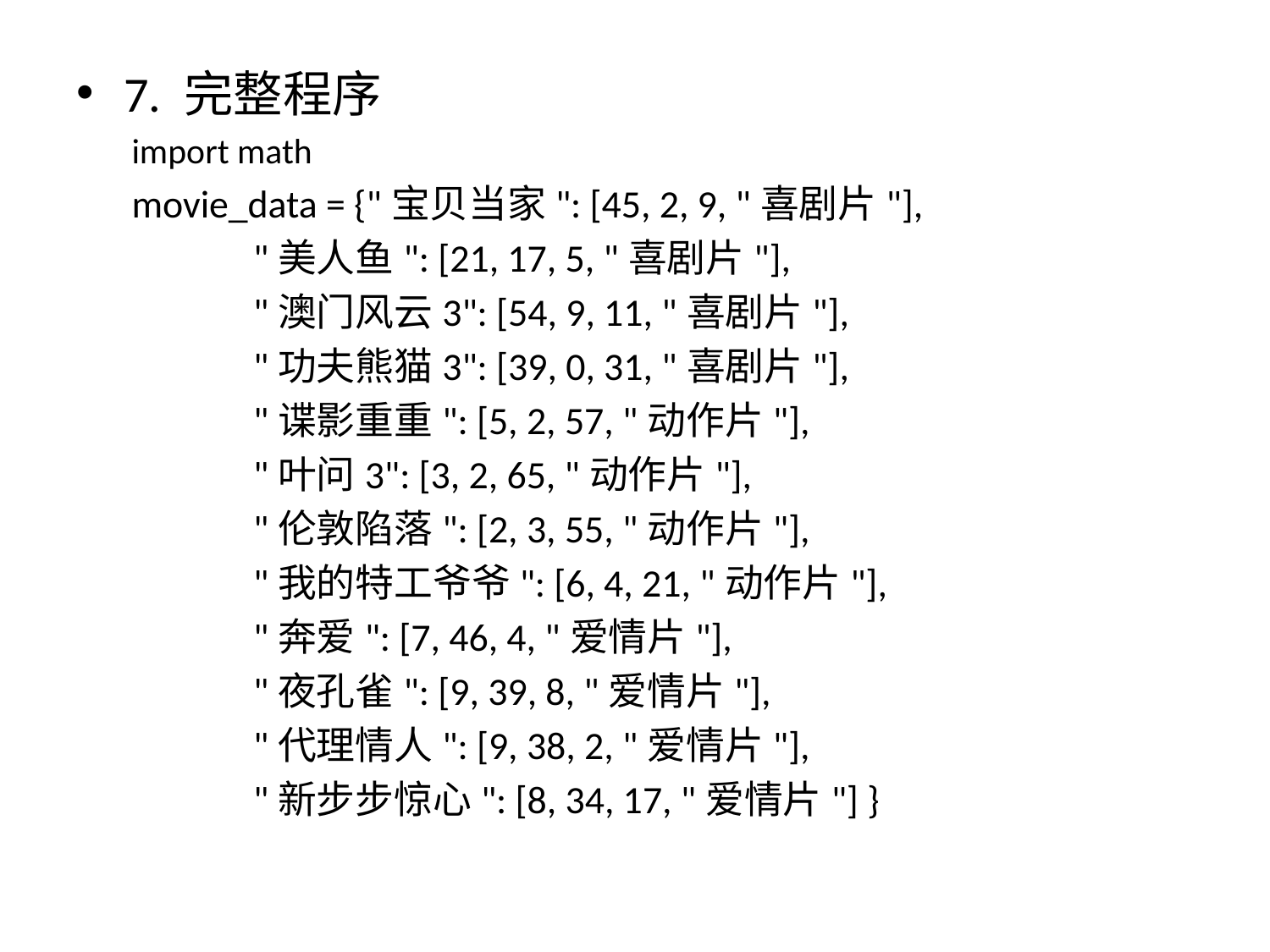

7. 完整程序
import math
movie_data = {"宝贝当家": [45, 2, 9, "喜剧片"],
              "美人鱼": [21, 17, 5, "喜剧片"],
              "澳门风云3": [54, 9, 11, "喜剧片"],
              "功夫熊猫3": [39, 0, 31, "喜剧片"],
              "谍影重重": [5, 2, 57, "动作片"],
              "叶问3": [3, 2, 65, "动作片"],
              "伦敦陷落": [2, 3, 55, "动作片"],
              "我的特工爷爷": [6, 4, 21, "动作片"],
              "奔爱": [7, 46, 4, "爱情片"],
              "夜孔雀": [9, 39, 8, "爱情片"],
              "代理情人": [9, 38, 2, "爱情片"],
              "新步步惊心": [8, 34, 17, "爱情片"] }